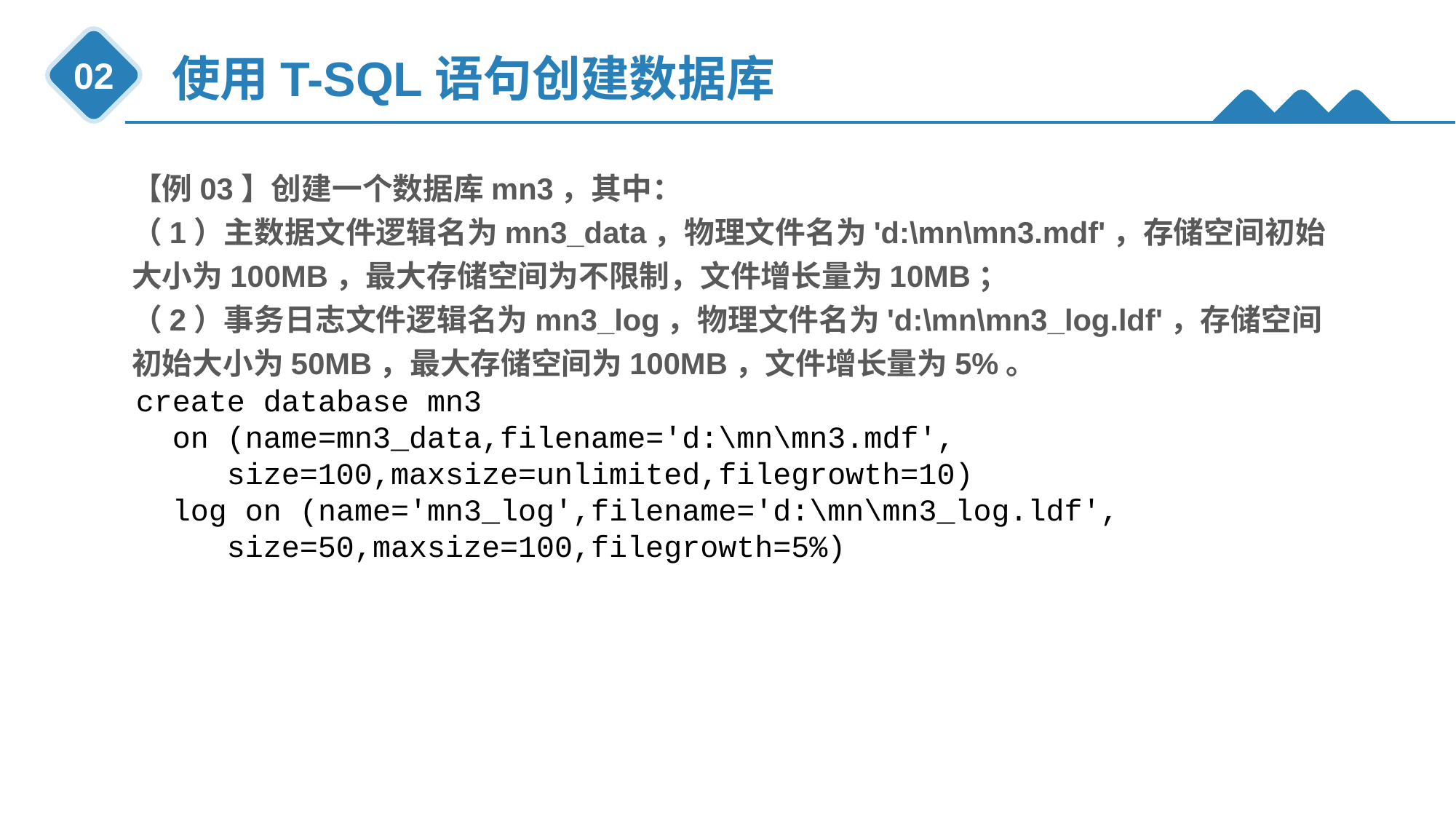

使用T-SQL语句创建数据库
02

【例03】创建一个数据库mn3，其中：
（1）主数据文件逻辑名为mn3_data，物理文件名为'd:\mn\mn3.mdf'，存储空间初始大小为100MB，最大存储空间为不限制，文件增长量为10MB；
（2）事务日志文件逻辑名为mn3_log，物理文件名为'd:\mn\mn3_log.ldf'，存储空间初始大小为50MB，最大存储空间为100MB，文件增长量为5%。
create database mn3
  on (name=mn3_data,filename='d:\mn\mn3.mdf',
     size=100,maxsize=unlimited,filegrowth=10)
  log on (name='mn3_log',filename='d:\mn\mn3_log.ldf',
     size=50,maxsize=100,filegrowth=5%)